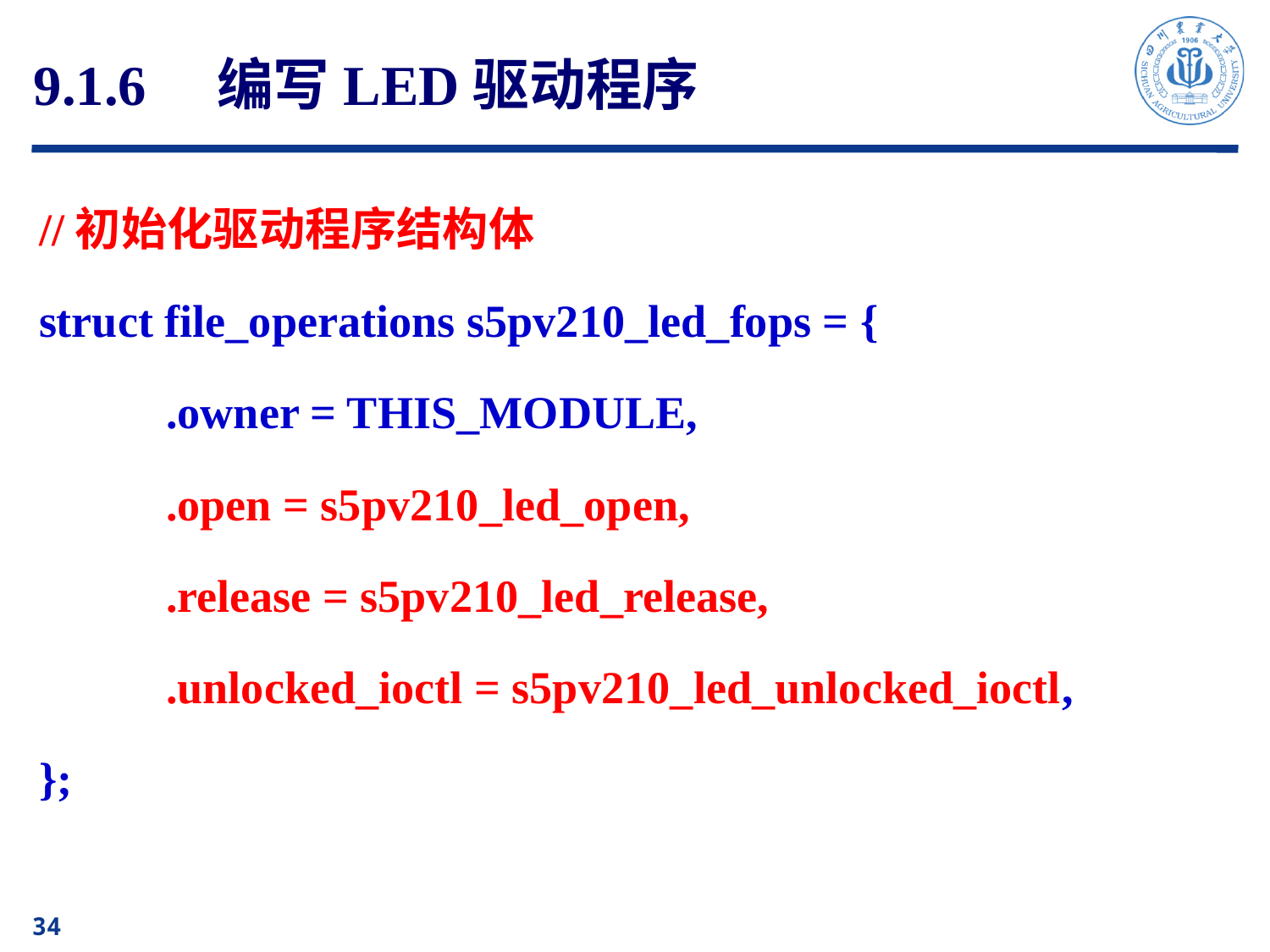

# 9.1.6　编写LED驱动程序
//初始化驱动程序结构体
struct file_operations s5pv210_led_fops = {
	.owner = THIS_MODULE,
	.open = s5pv210_led_open,
	.release = s5pv210_led_release,
	.unlocked_ioctl = s5pv210_led_unlocked_ioctl,
};